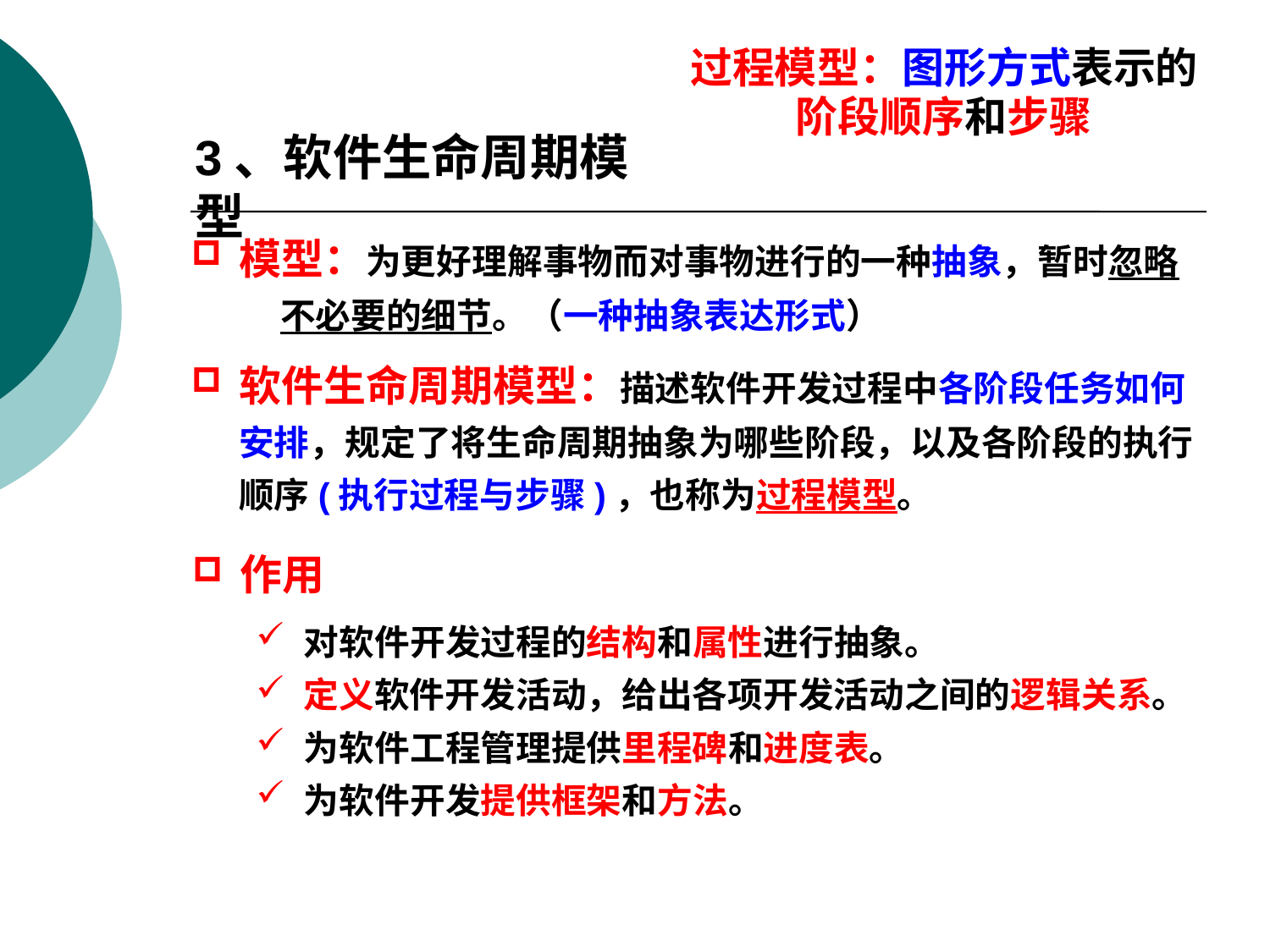

过程模型：图形方式表示的
          阶段顺序和步骤
3、软件生命周期模型
模型：为更好理解事物而对事物进行的一种抽象，暂时忽略
          不必要的细节。（一种抽象表达形式）
软件生命周期模型：描述软件开发过程中各阶段任务如何安排，规定了将生命周期抽象为哪些阶段，以及各阶段的执行顺序(执行过程与步骤)，也称为过程模型。
作用
对软件开发过程的结构和属性进行抽象。
定义软件开发活动，给出各项开发活动之间的逻辑关系。
为软件工程管理提供里程碑和进度表。
为软件开发提供框架和方法。